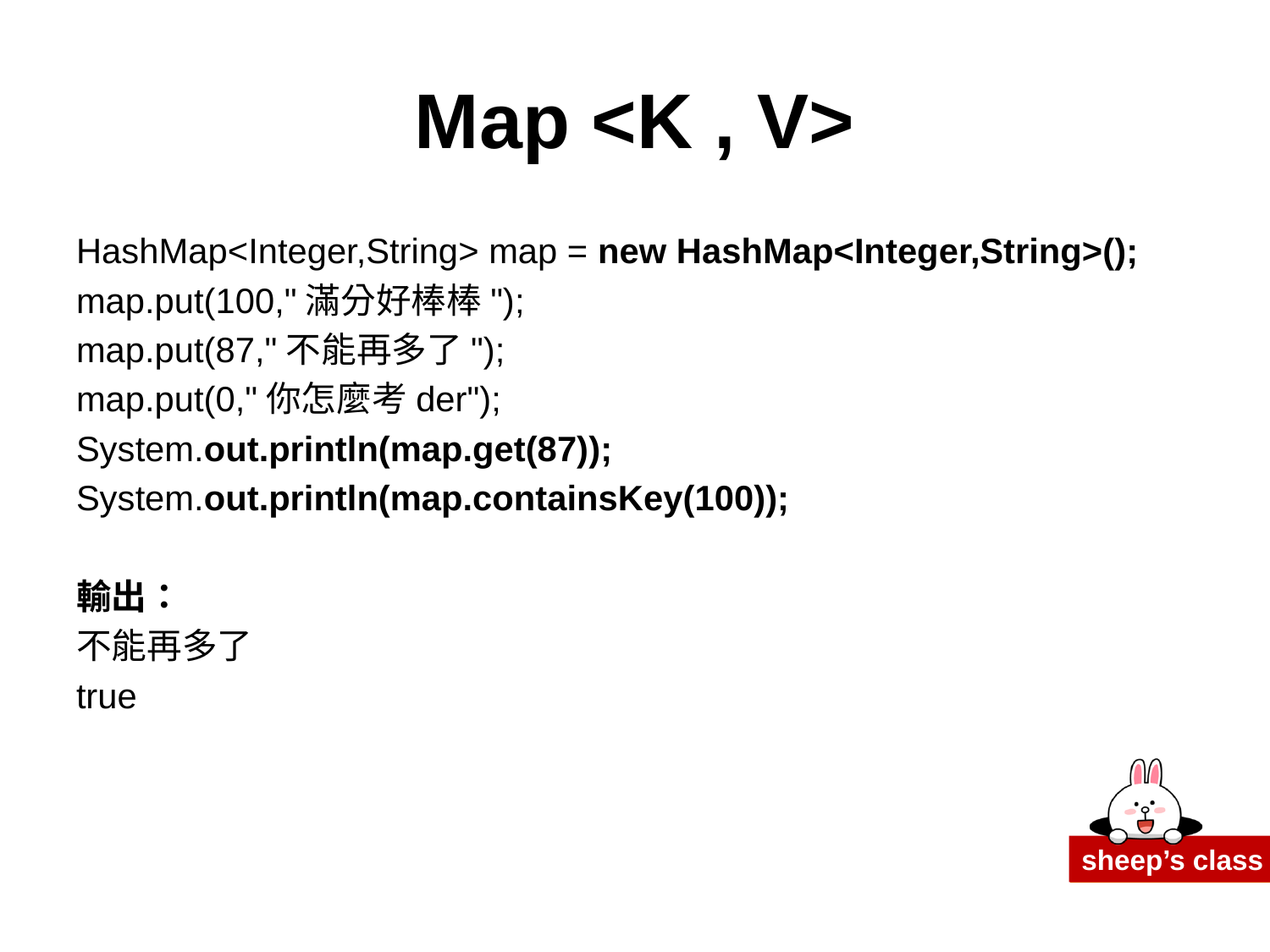

# Map <K , V>
HashMap<Integer,String> map = new HashMap<Integer,String>();
map.put(100,"滿分好棒棒");
map.put(87,"不能再多了");
map.put(0,"你怎麼考der");
System.out.println(map.get(87));
System.out.println(map.containsKey(100));

輸出：
不能再多了
true